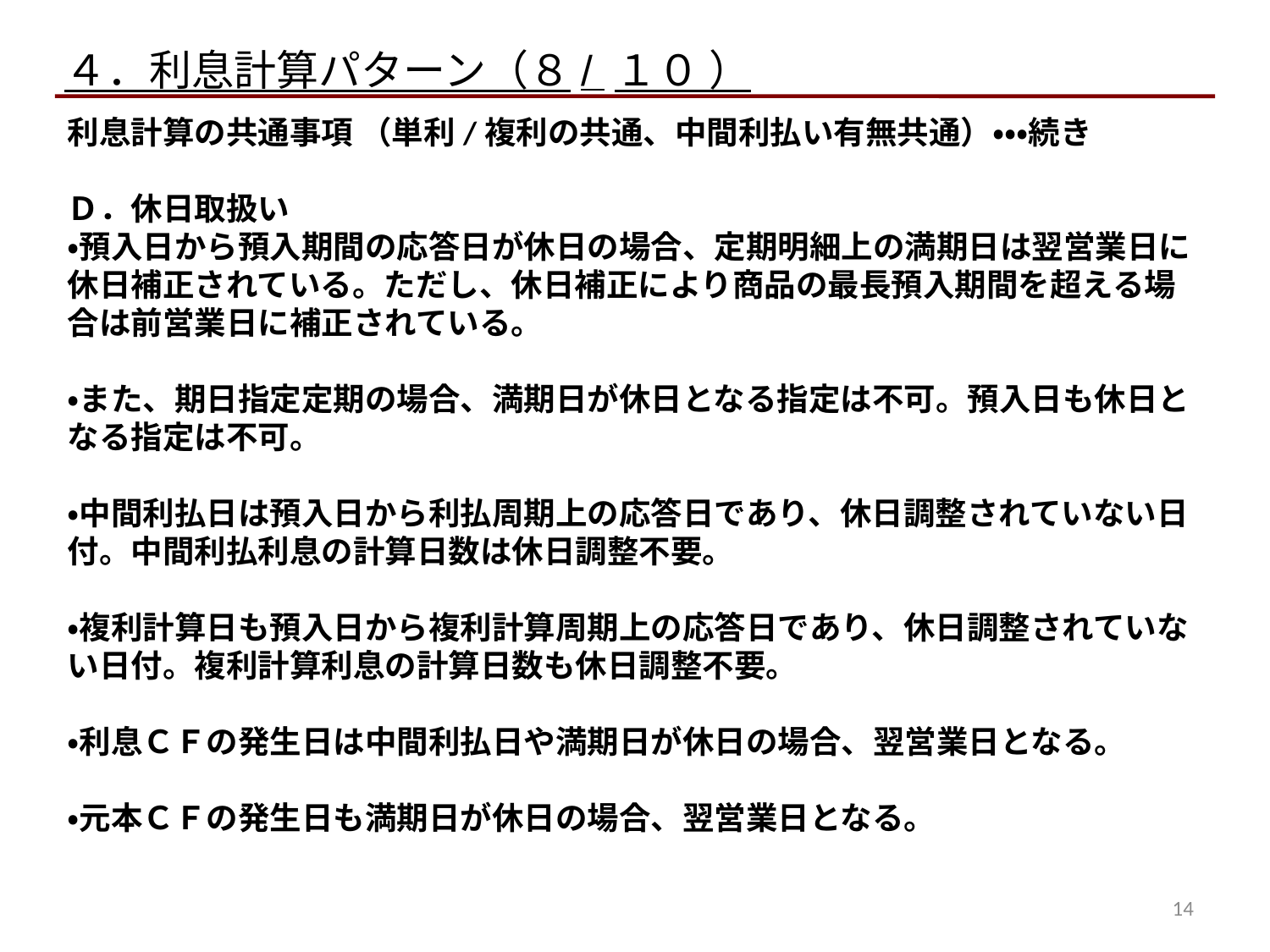

# ４．利息計算パターン（８/ １０ ）

利息計算の共通事項 （単利/複利の共通、中間利払い有無共通）・・・続き

Ｄ．休日取扱い
・預入日から預入期間の応答日が休日の場合、定期明細上の満期日は翌営業日に休日補正されている。ただし、休日補正により商品の最長預入期間を超える場合は前営業日に補正されている。

・また、期日指定定期の場合、満期日が休日となる指定は不可。預入日も休日となる指定は不可。

・中間利払日は預入日から利払周期上の応答日であり、休日調整されていない日付。中間利払利息の計算日数は休日調整不要。

・複利計算日も預入日から複利計算周期上の応答日であり、休日調整されていない日付。複利計算利息の計算日数も休日調整不要。

・利息ＣＦの発生日は中間利払日や満期日が休日の場合、翌営業日となる。

・元本ＣＦの発生日も満期日が休日の場合、翌営業日となる。

14